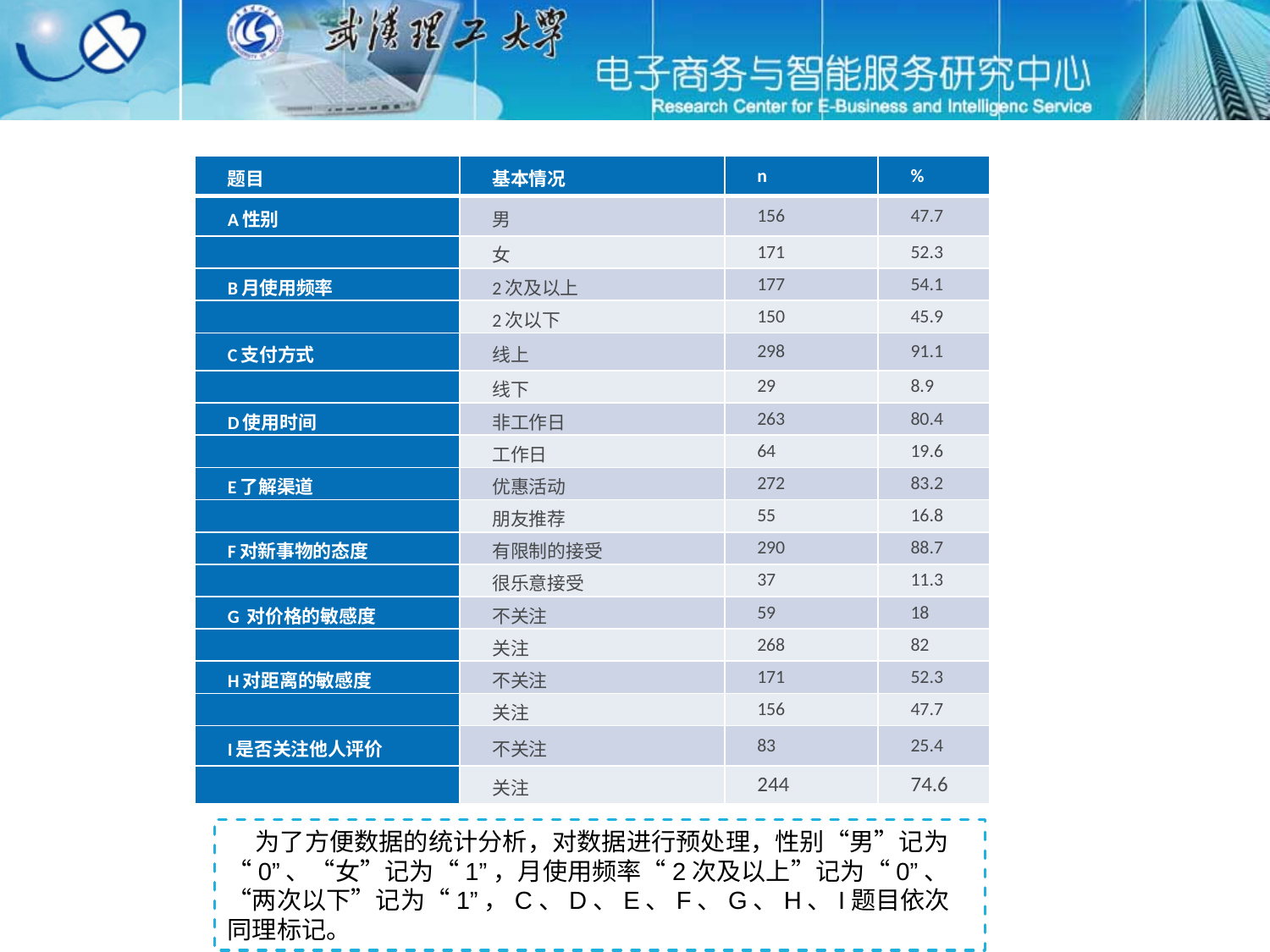

| 题目 | 基本情况 | n | % |
| --- | --- | --- | --- |
| A性别 | 男 | 156 | 47.7 |
|  | 女 | 171 | 52.3 |
| B月使用频率 | 2次及以上 | 177 | 54.1 |
|  | 2次以下 | 150 | 45.9 |
| C支付方式 | 线上 | 298 | 91.1 |
|  | 线下 | 29 | 8.9 |
| D使用时间 | 非工作日 | 263 | 80.4 |
|  | 工作日 | 64 | 19.6 |
| E了解渠道 | 优惠活动 | 272 | 83.2 |
|  | 朋友推荐 | 55 | 16.8 |
| F对新事物的态度 | 有限制的接受 | 290 | 88.7 |
|  | 很乐意接受 | 37 | 11.3 |
| G 对价格的敏感度 | 不关注 | 59 | 18 |
|  | 关注 | 268 | 82 |
| H对距离的敏感度 | 不关注 | 171 | 52.3 |
|  | 关注 | 156 | 47.7 |
| I是否关注他人评价 | 不关注 | 83 | 25.4 |
|  | 关注 | 244 | 74.6 |
    为了方便数据的统计分析，对数据进行预处理，性别“男”记为“0”、“女”记为“1”，月使用频率“2次及以上”记为“0”、“两次以下”记为“1”，C、D、E、F、G、H、I题目依次同理标记。